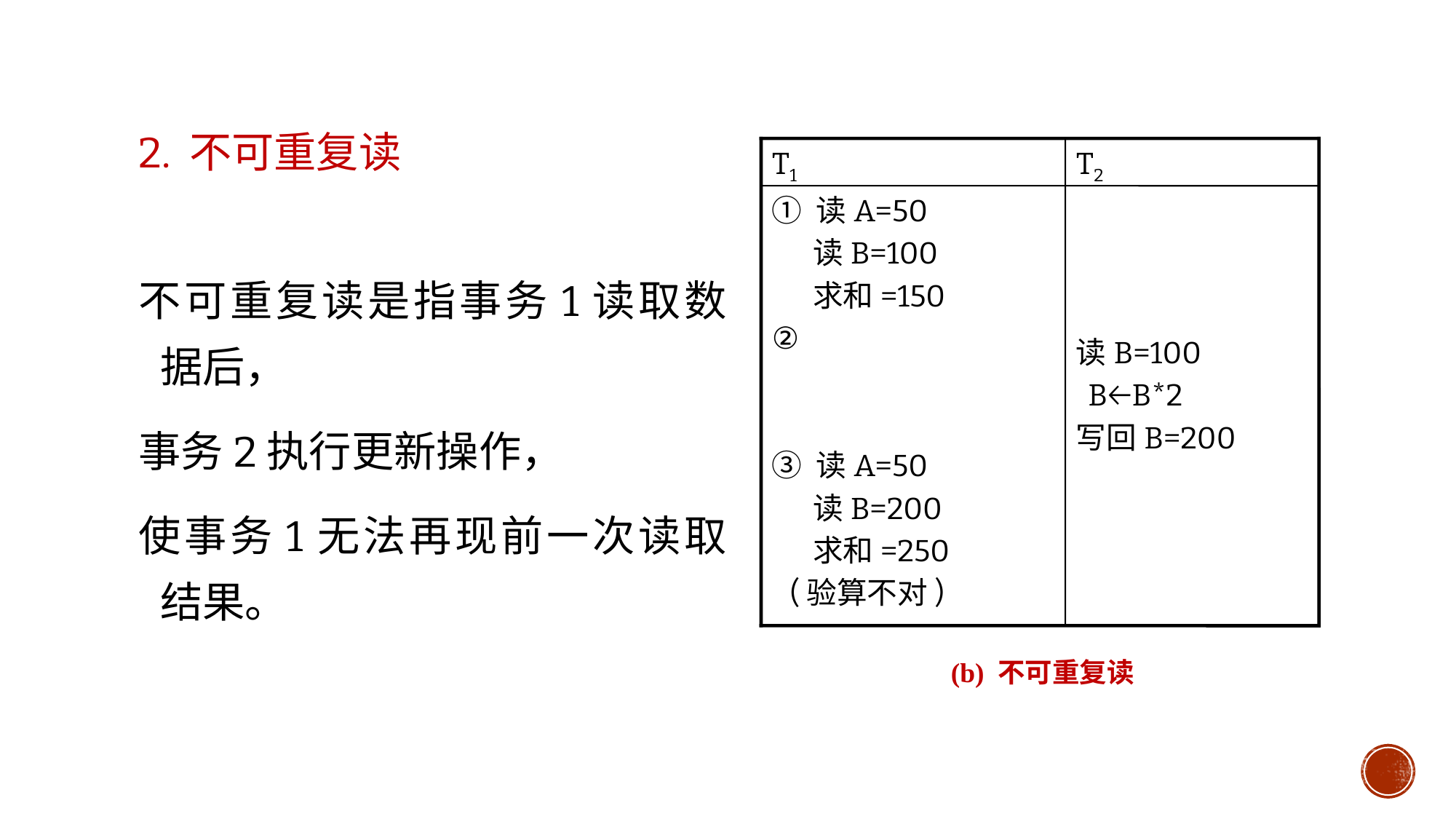

# 2. 不可重复读
T1

T2

① 读A=50
     读B=100
     求和=150
②

③ 读A=50
     读B=200
     求和=250
   (验算不对)

读B=100
  B←B*2
写回B=200

不可重复读是指事务1读取数据后，
事务2执行更新操作，
使事务1无法再现前一次读取结果。
(b) 不可重复读